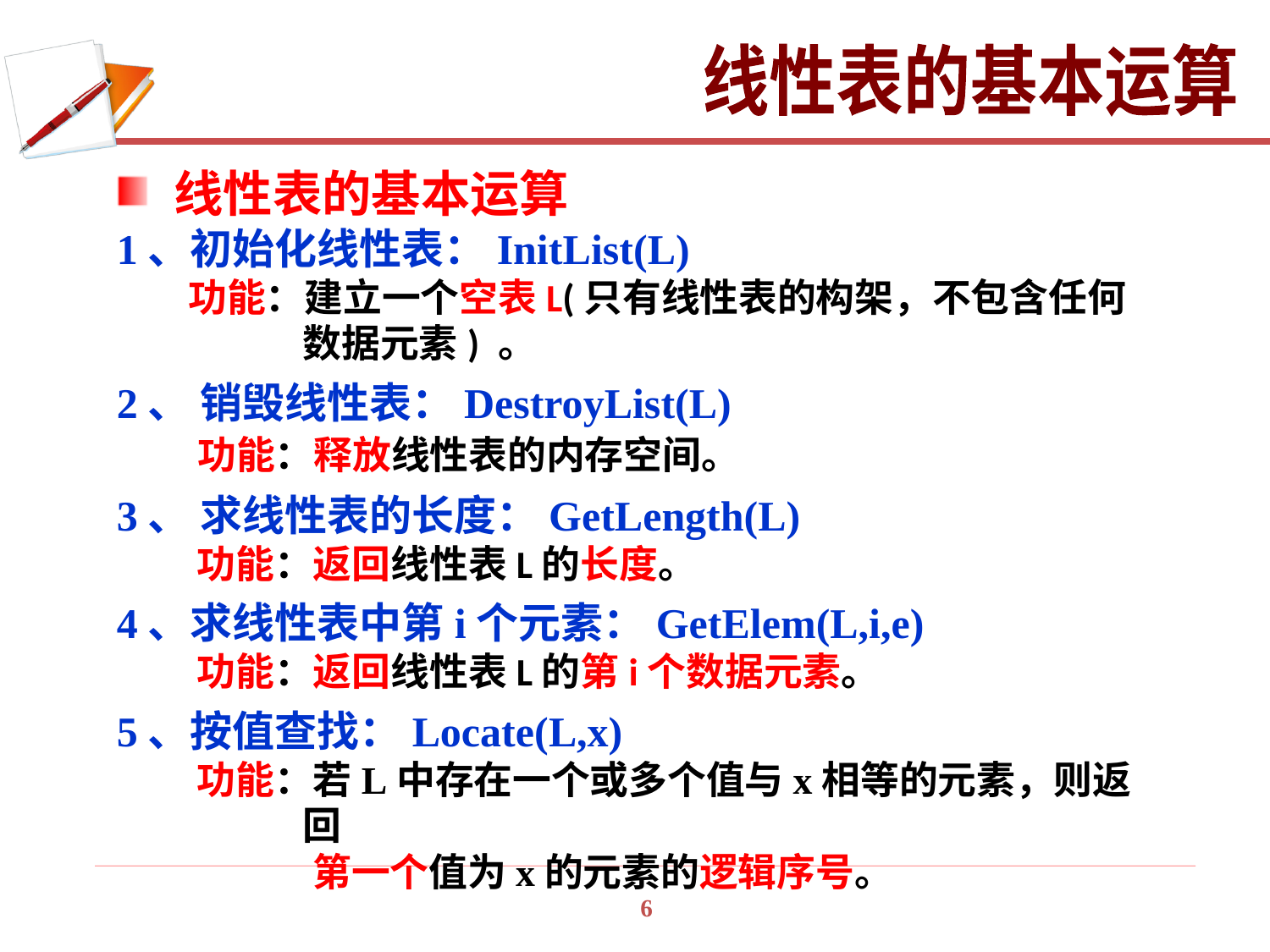

线性表的基本运算
 线性表的基本运算
1、初始化线性表：InitList(L)
       功能：建立一个空表L(只有线性表的构架，不包含任何数据元素) 。
2、 销毁线性表：DestroyList(L)
 功能：释放线性表的内存空间。
3、 求线性表的长度：GetLength(L)
        功能：返回线性表L的长度。
4、求线性表中第i个元素：GetElem(L,i,e)
        功能：返回线性表L的第i个数据元素。
5、按值查找：Locate(L,x)
        功能：若L中存在一个或多个值与x相等的元素，则返回
                     第一个值为x的元素的逻辑序号。